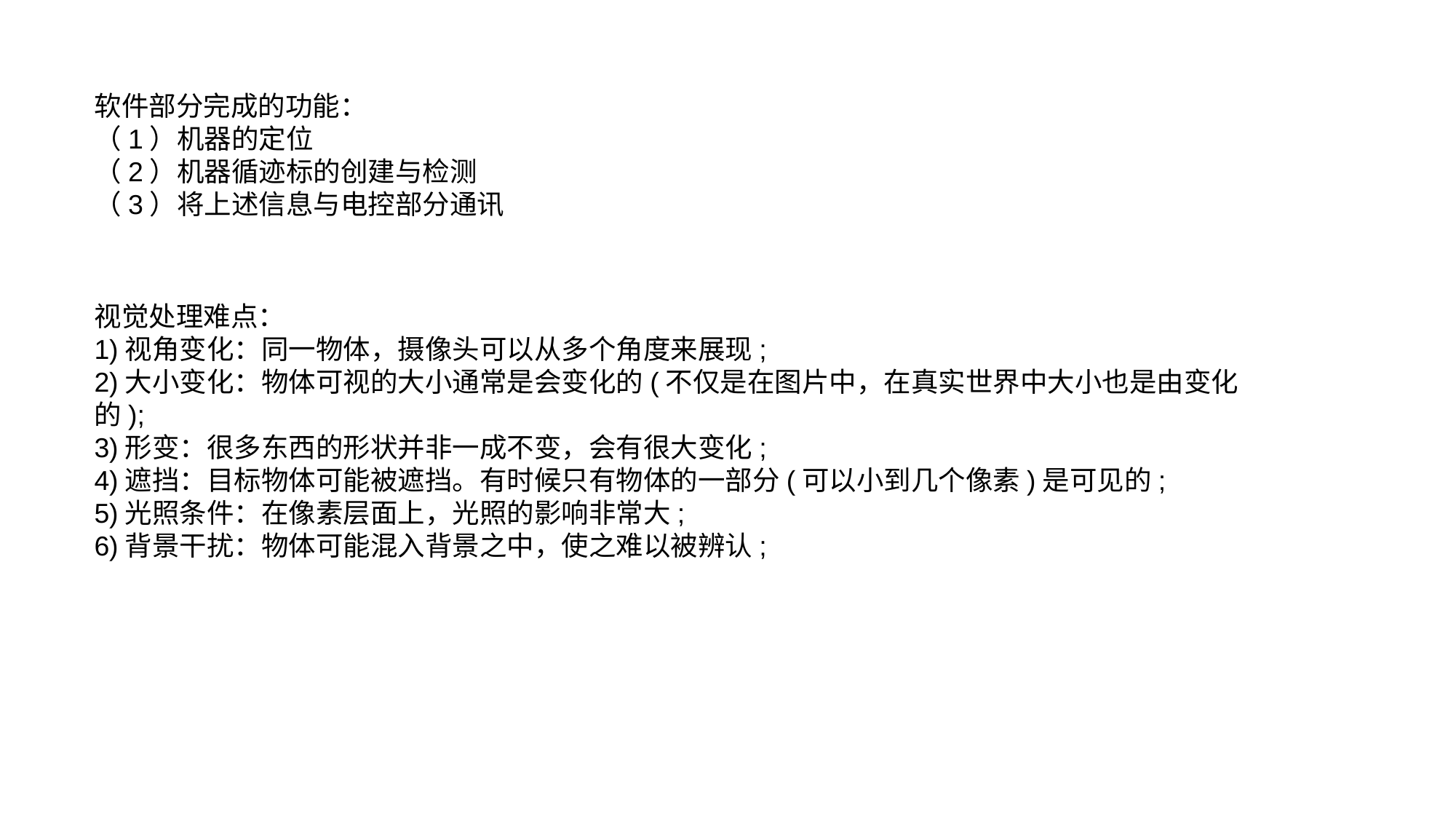

软件部分完成的功能：
（1）机器的定位
（2）机器循迹标的创建与检测
（3）将上述信息与电控部分通讯

视觉处理难点：
1)视角变化：同一物体，摄像头可以从多个角度来展现;
2)大小变化：物体可视的大小通常是会变化的(不仅是在图片中，在真实世界中大小也是由变化的);
3)形变：很多东西的形状并非一成不变，会有很大变化;
4)遮挡：目标物体可能被遮挡。有时候只有物体的一部分(可以小到几个像素)是可见的;
5)光照条件：在像素层面上，光照的影响非常大;
6)背景干扰：物体可能混入背景之中，使之难以被辨认;